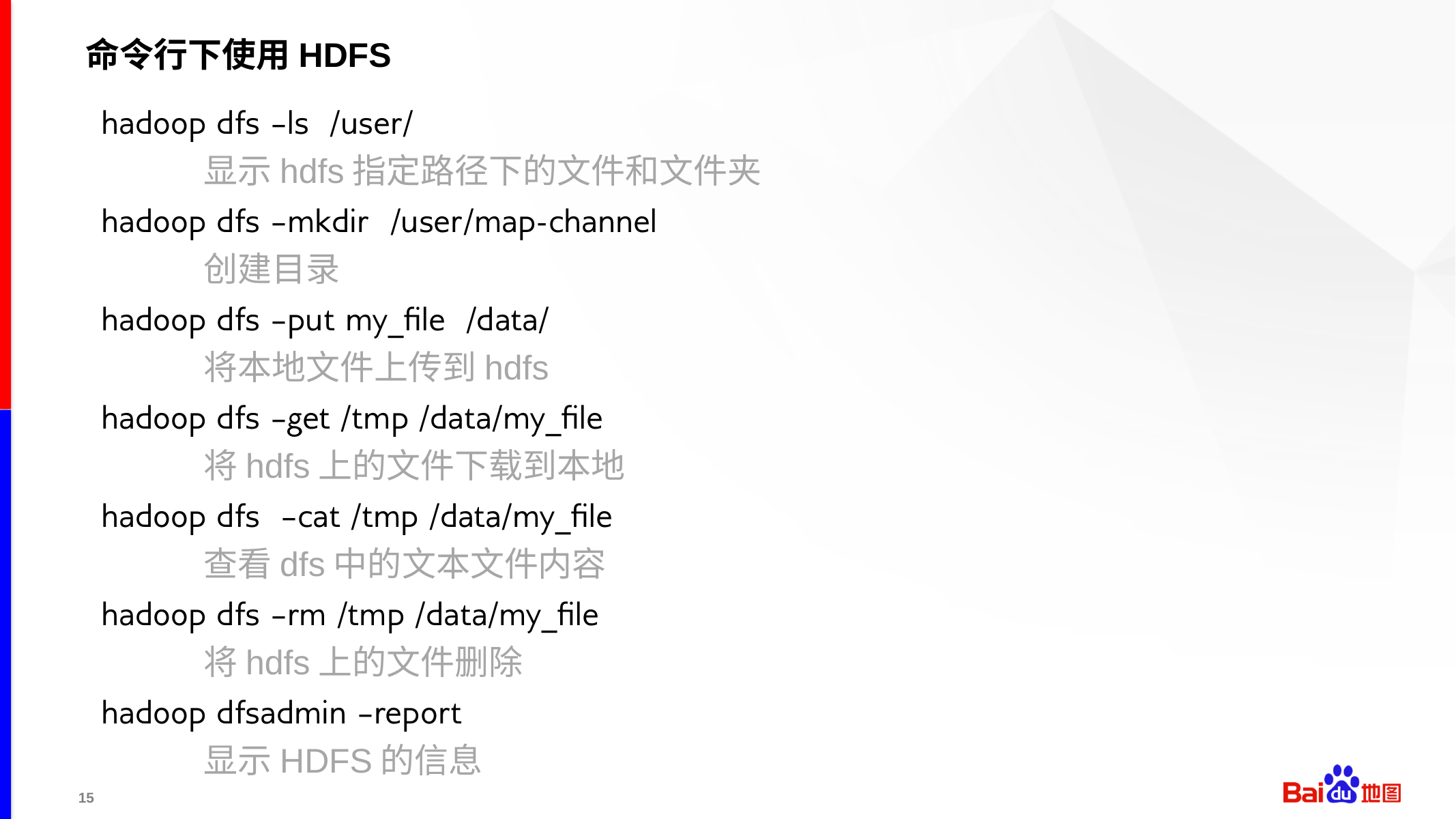

# 命令行下使用HDFS
hadoop dfs –ls  /user/
	显示hdfs指定路径下的文件和文件夹
hadoop dfs –mkdir  /user/map-channel
	创建目录
hadoop dfs –put my_file  /data/
	将本地文件上传到hdfs
hadoop dfs –get /tmp /data/my_file
	将hdfs上的文件下载到本地
hadoop dfs  –cat /tmp /data/my_file
	查看dfs中的文本文件内容
hadoop dfs –rm /tmp /data/my_file
	将hdfs上的文件删除
hadoop dfsadmin –report
	显示HDFS的信息